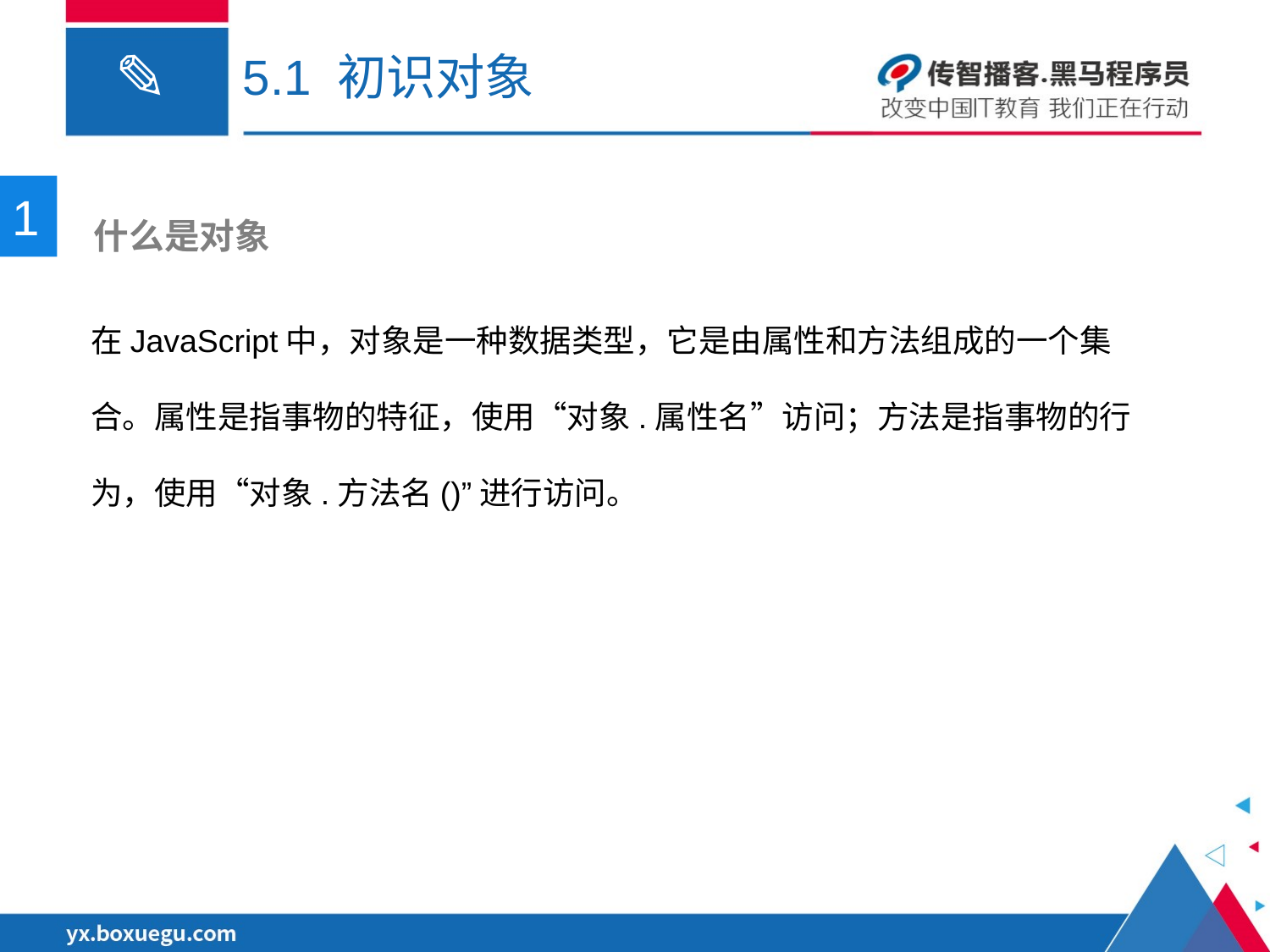

# 5.1 初识对象

1
  什么是对象
在JavaScript中，对象是一种数据类型，它是由属性和方法组成的一个集合。属性是指事物的特征，使用“对象.属性名”访问；方法是指事物的行为，使用“对象.方法名()”进行访问。